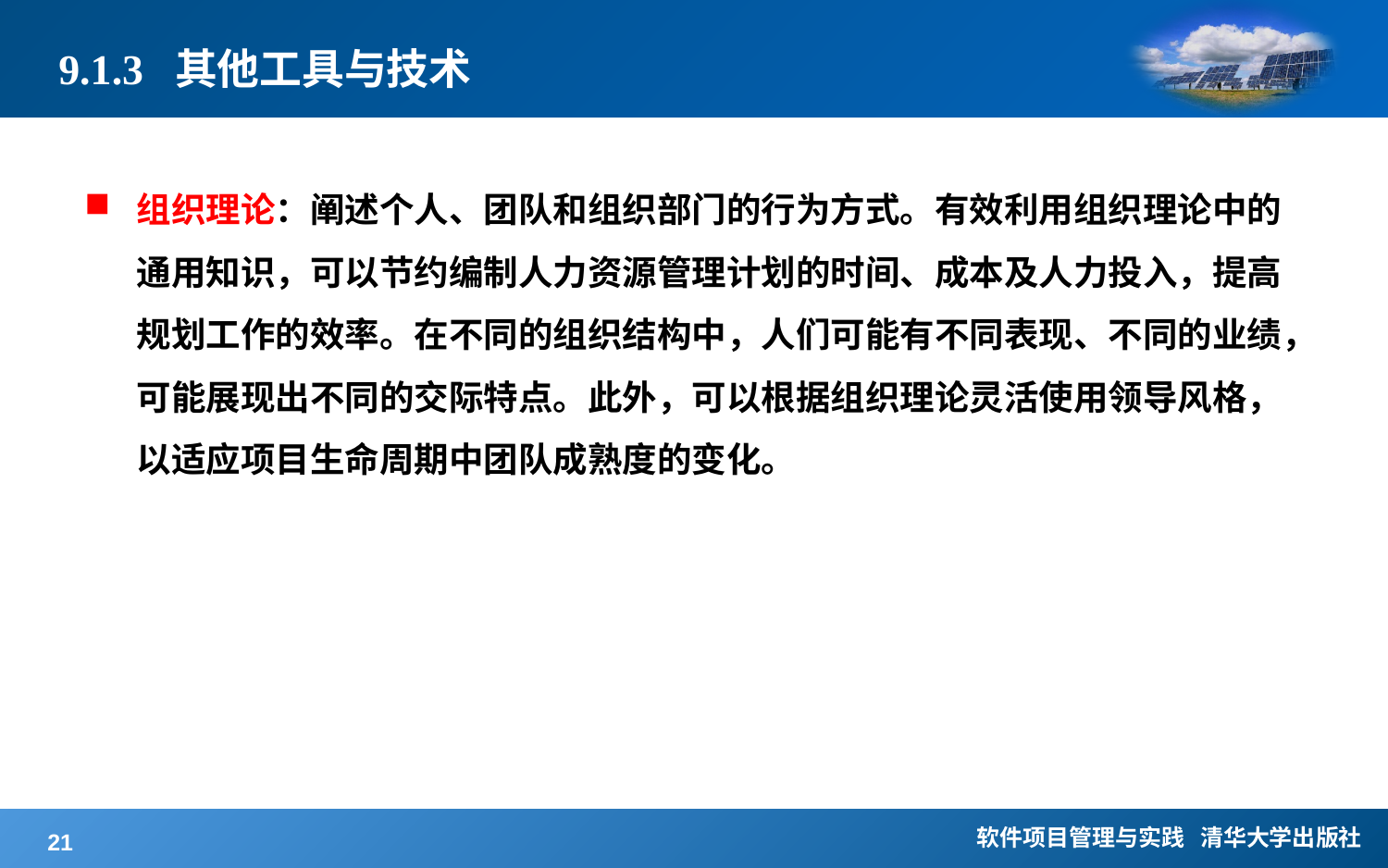

# 9.1.3  其他工具与技术
组织理论：阐述个人、团队和组织部门的行为方式。有效利用组织理论中的通用知识，可以节约编制人力资源管理计划的时间、成本及人力投入，提高规划工作的效率。在不同的组织结构中，人们可能有不同表现、不同的业绩，可能展现出不同的交际特点。此外，可以根据组织理论灵活使用领导风格，以适应项目生命周期中团队成熟度的变化。